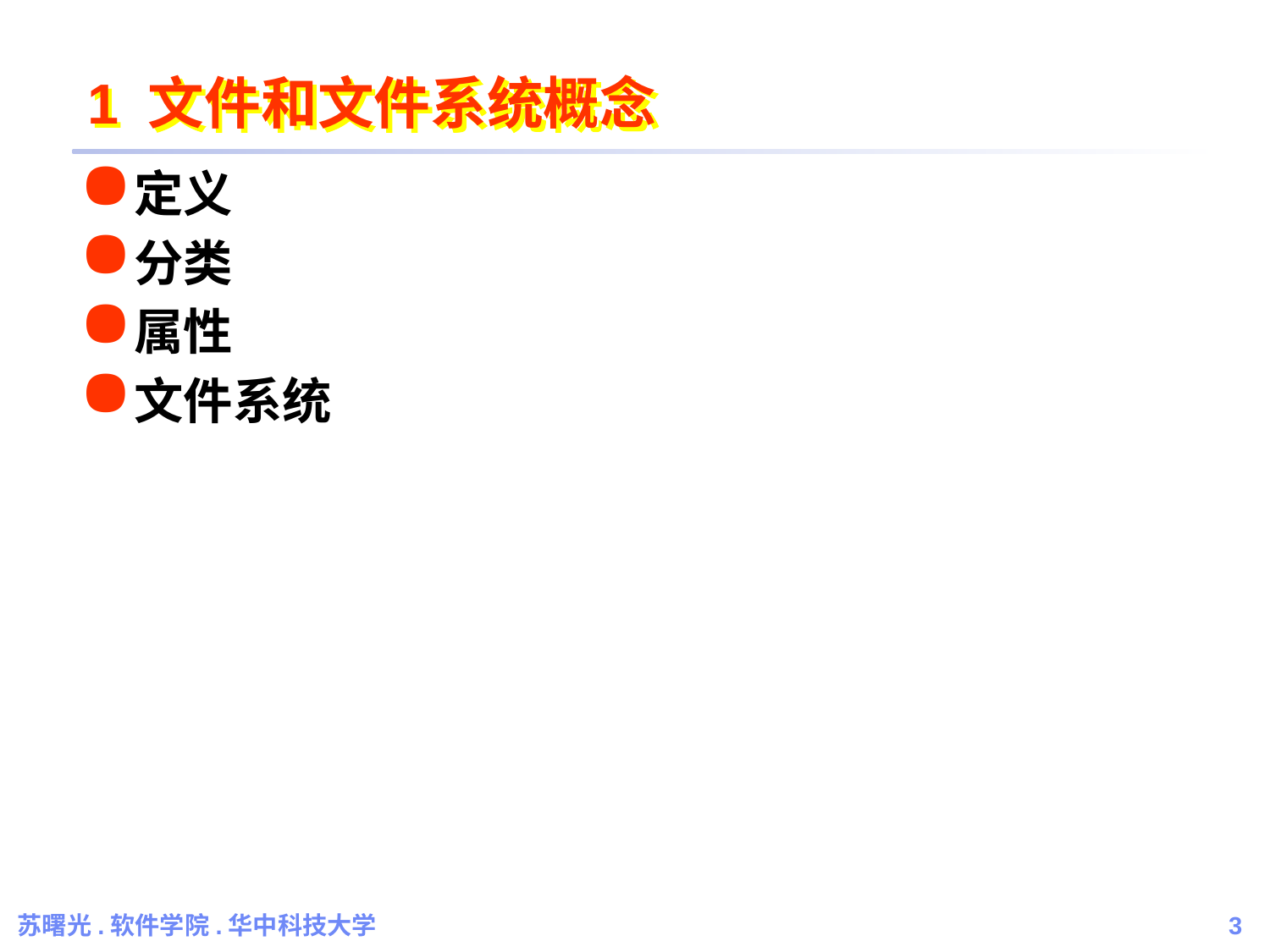

# 1 文件和文件系统概念
定义
分类
属性
文件系统

苏曙光.软件学院.华中科技大学
3